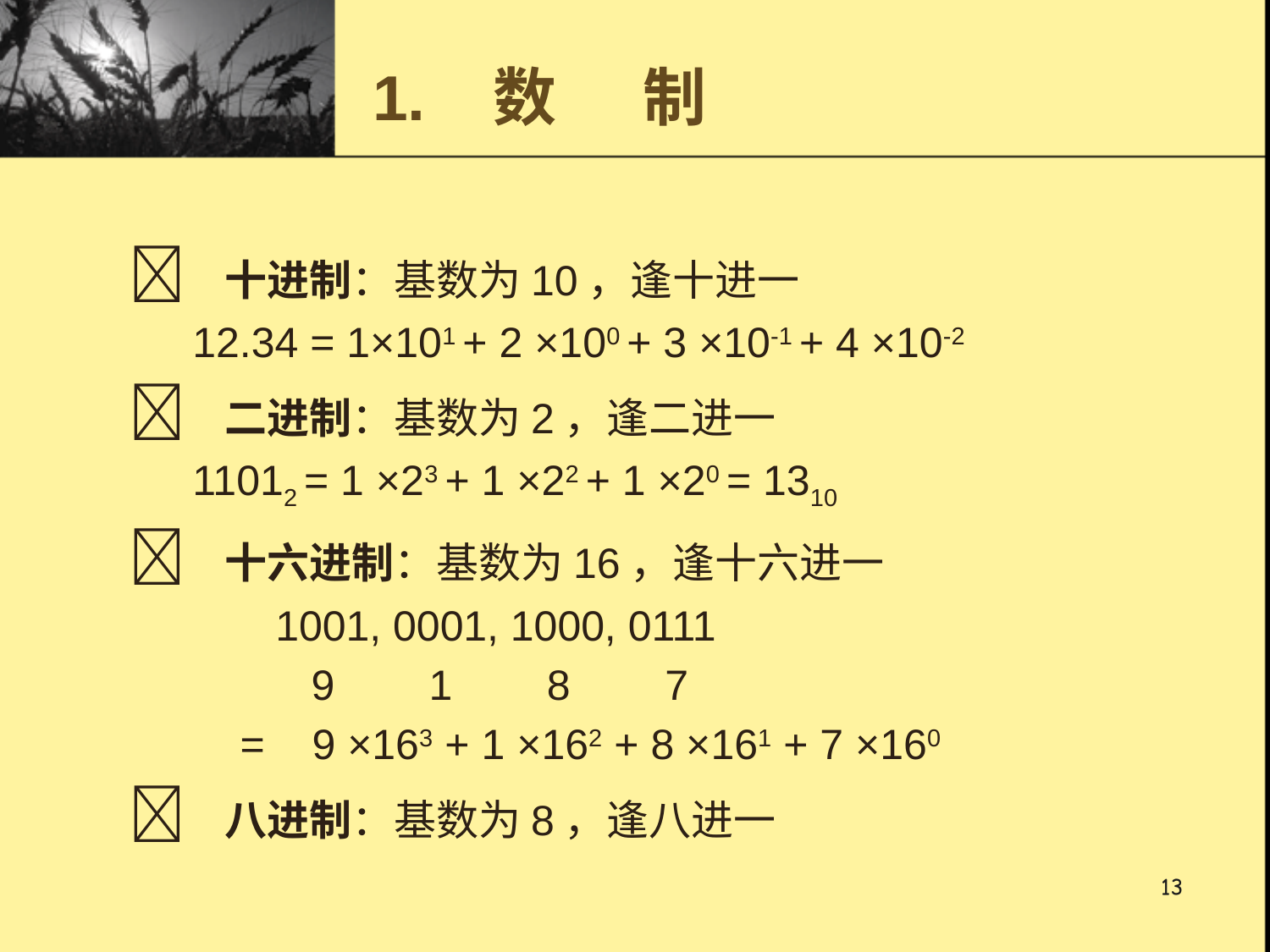

# 1.   数      制
•  十进制：基数为10，逢十进一
12.34 = 1×101 + 2 ×100 + 3 ×10-1 + 4 ×10-2
•  二进制：基数为2，逢二进一
11012 = 1 ×23 + 1 ×22 + 1 ×20 = 1310
•  十六进制：基数为16，逢十六进一
       1001, 0001, 1000, 0111
          9        1        8        7
    =    9 ×163 + 1 ×162 + 8 ×161 + 7 ×160
•  八进制：基数为8，逢八进一
13